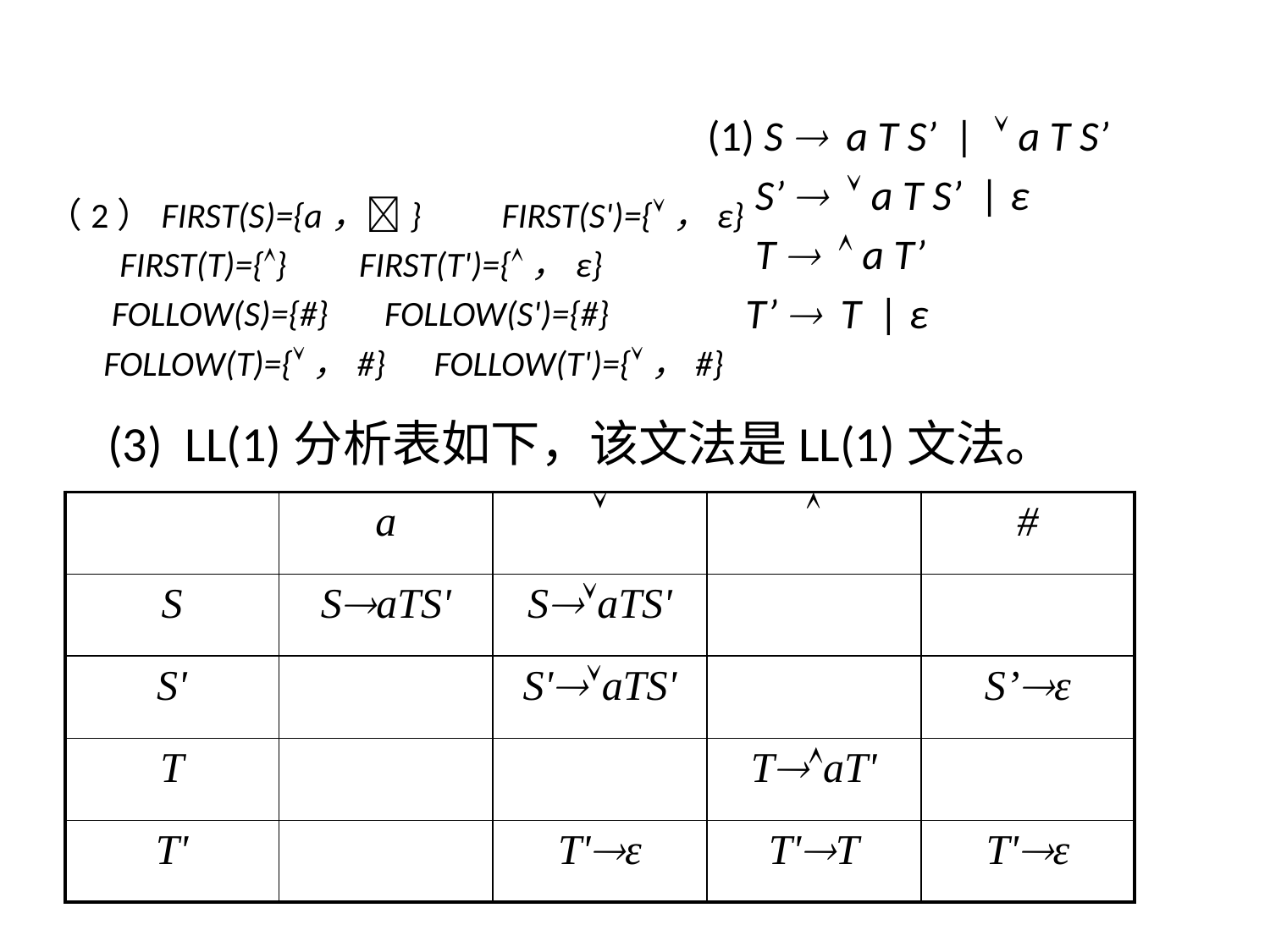

(1) S →  a T S’  |  ∨ a T S’
     S’ →  ∨ a T S’  | ε
     T →  ∧ a T’
    T’ →  T  | ε

（2）FIRST(S)={a，∨}          FIRST(S')={∨，ε}
         FIRST(T)={∧}         FIRST(T')={∧，ε}
        FOLLOW(S)={#}       FOLLOW(S')={#}
       FOLLOW(T)={∨，#}      FOLLOW(T')={∨，#}
(3)  LL(1)分析表如下，该文法是LL(1)文法。
|  | a | ∨ | ∧ | # |
| --- | --- | --- | --- | --- |
| S | S→aTS' | S→∨aTS' |  |  |
| S' |  | S'→∨aTS' |  | S’→ε |
| T |  |  | T→∧aT' |  |
| T' |  | T'→ε | T'→T | T'→ε |